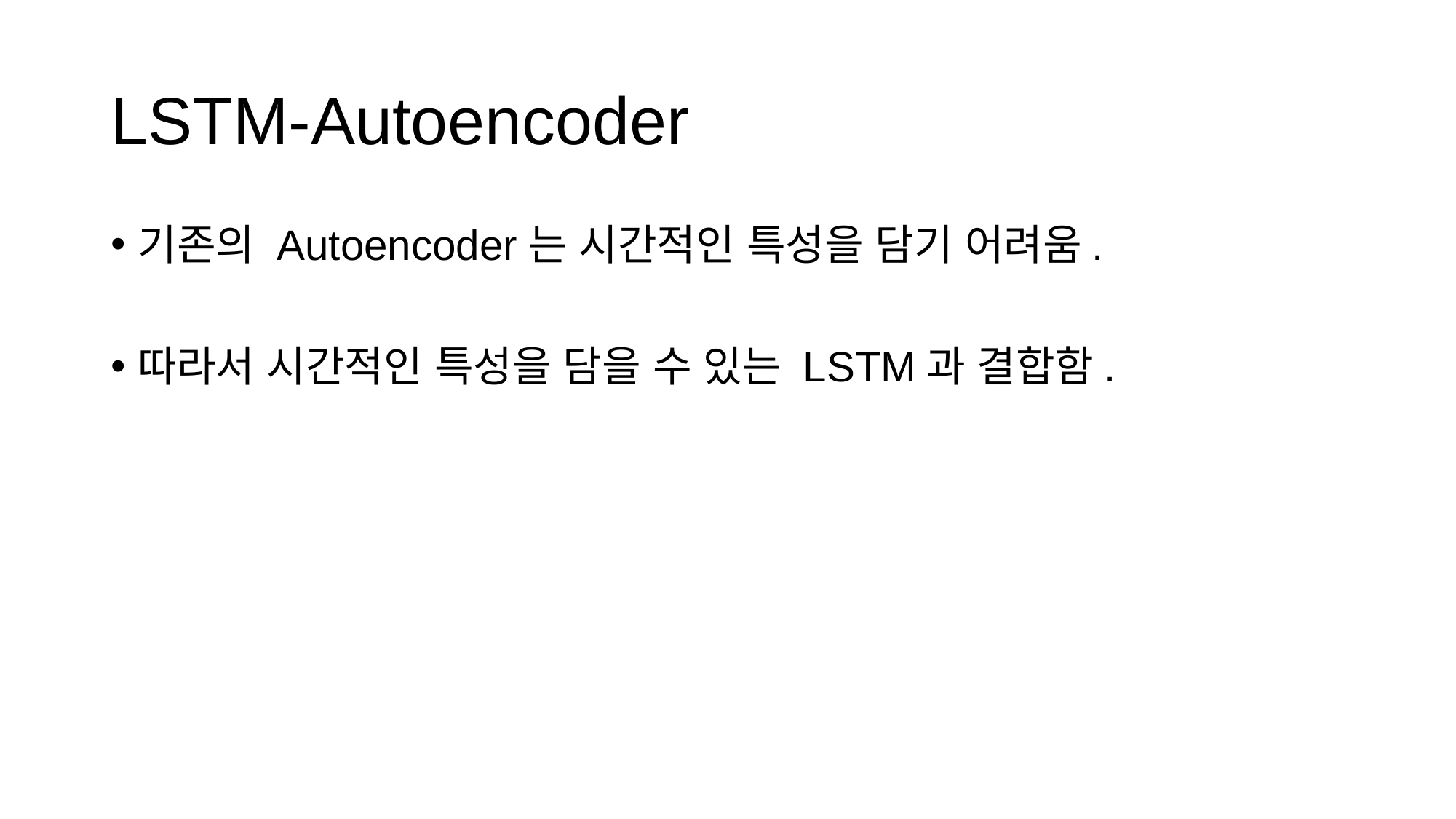

# LSTM-Autoencoder
기존의 Autoencoder는 시간적인 특성을 담기 어려움.

따라서 시간적인 특성을 담을 수 있는 LSTM과 결합함.